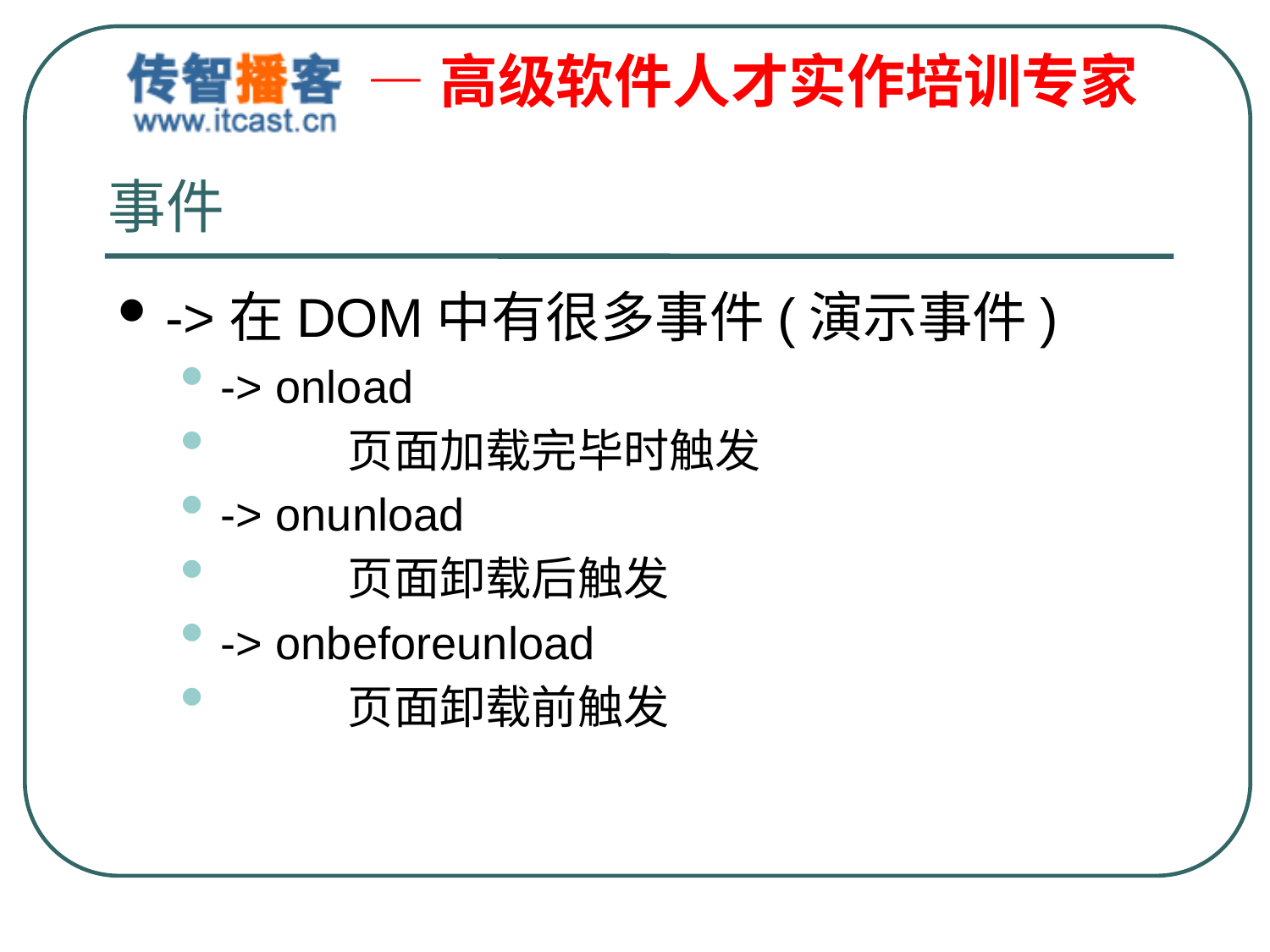

# 事件
->在DOM中有很多事件(演示事件)
-> onload
	页面加载完毕时触发
-> onunload
	页面卸载后触发
-> onbeforeunload
	页面卸载前触发